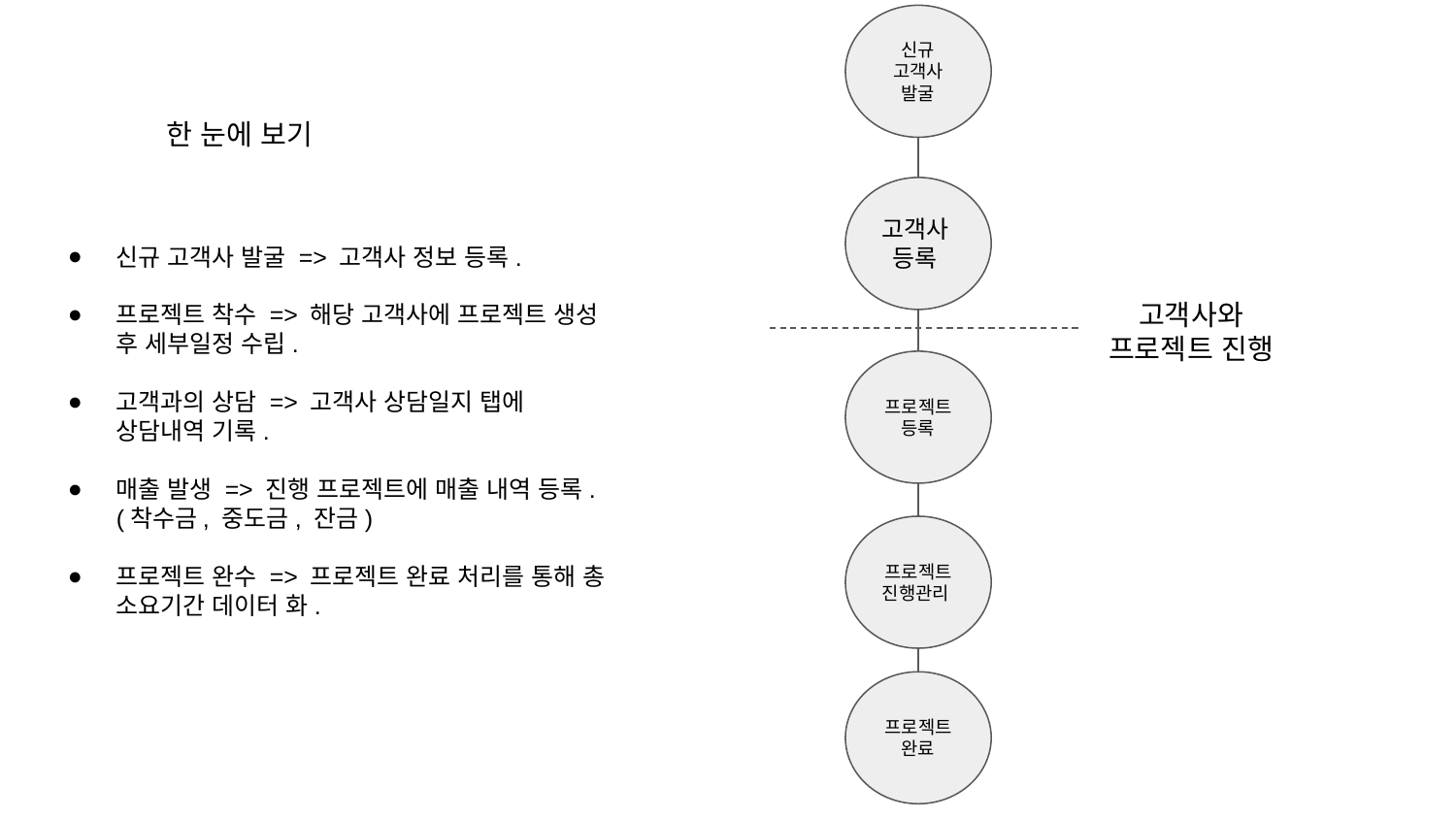

신규 고객사 발굴
한 눈에 보기
고객사
등록

신규 고객사 발굴 => 고객사 정보 등록.

프로젝트 착수 => 해당 고객사에 프로젝트 생성 후 세부일정 수립.
고객과의 상담 => 고객사 상담일지 탭에 상담내역 기록.

매출 발생 => 진행 프로젝트에 매출 내역 등록. (착수금, 중도금, 잔금)
프로젝트 완수 => 프로젝트 완료 처리를 통해 총 소요기간 데이터 화.
고객사와
프로젝트 진행
프로젝트
등록
프로젝트
진행관리
프로젝트
완료